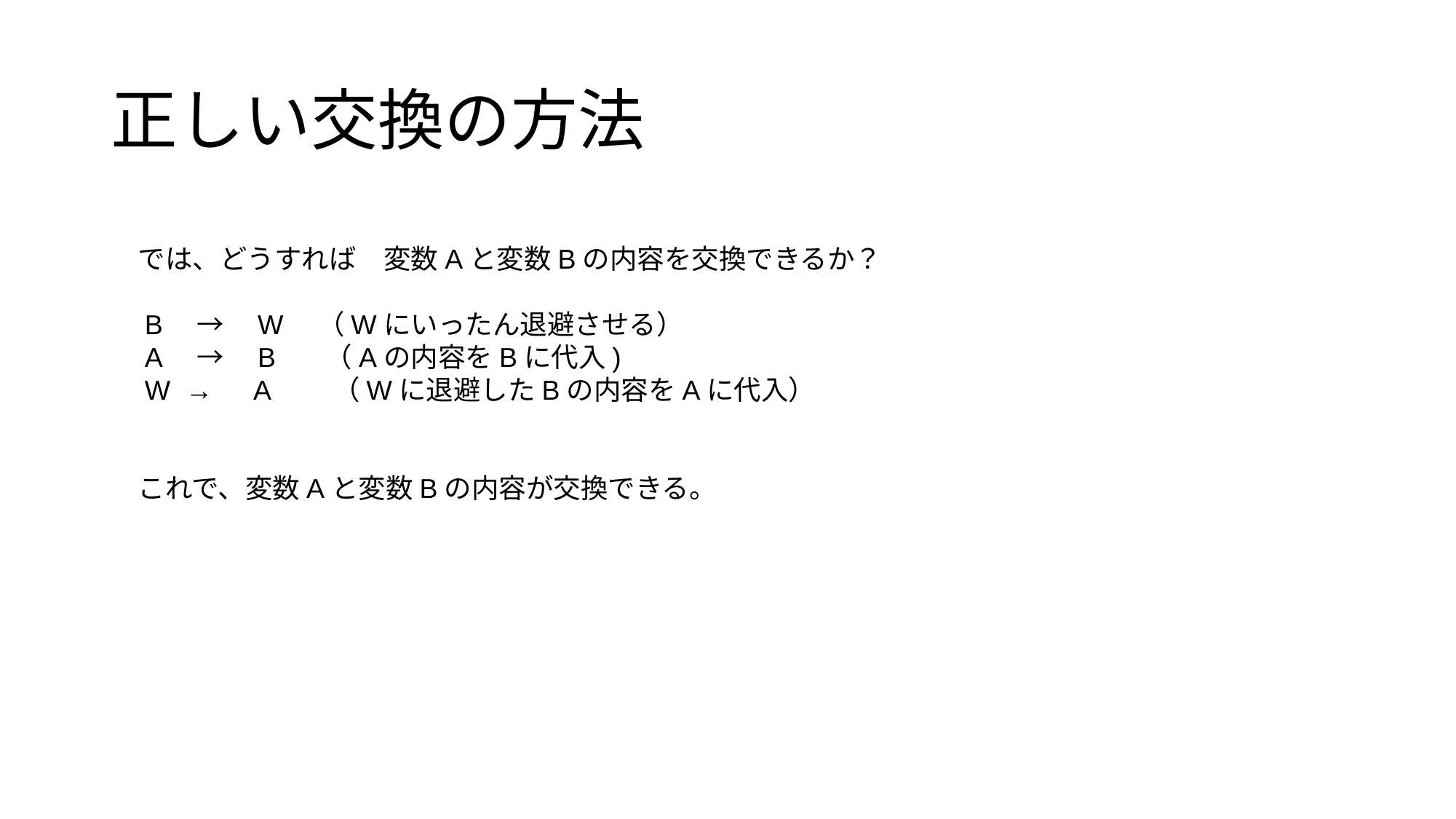

# 正しい交換の方法
　では、どうすれば　変数Aと変数Bの内容を交換できるか？

　B　→　W　（Wにいったん退避させる）
　A　→　B  　（Aの内容をBに代入)
　W  →　A　　（Wに退避したBの内容をAに代入）

　これで、変数Aと変数Bの内容が交換できる。